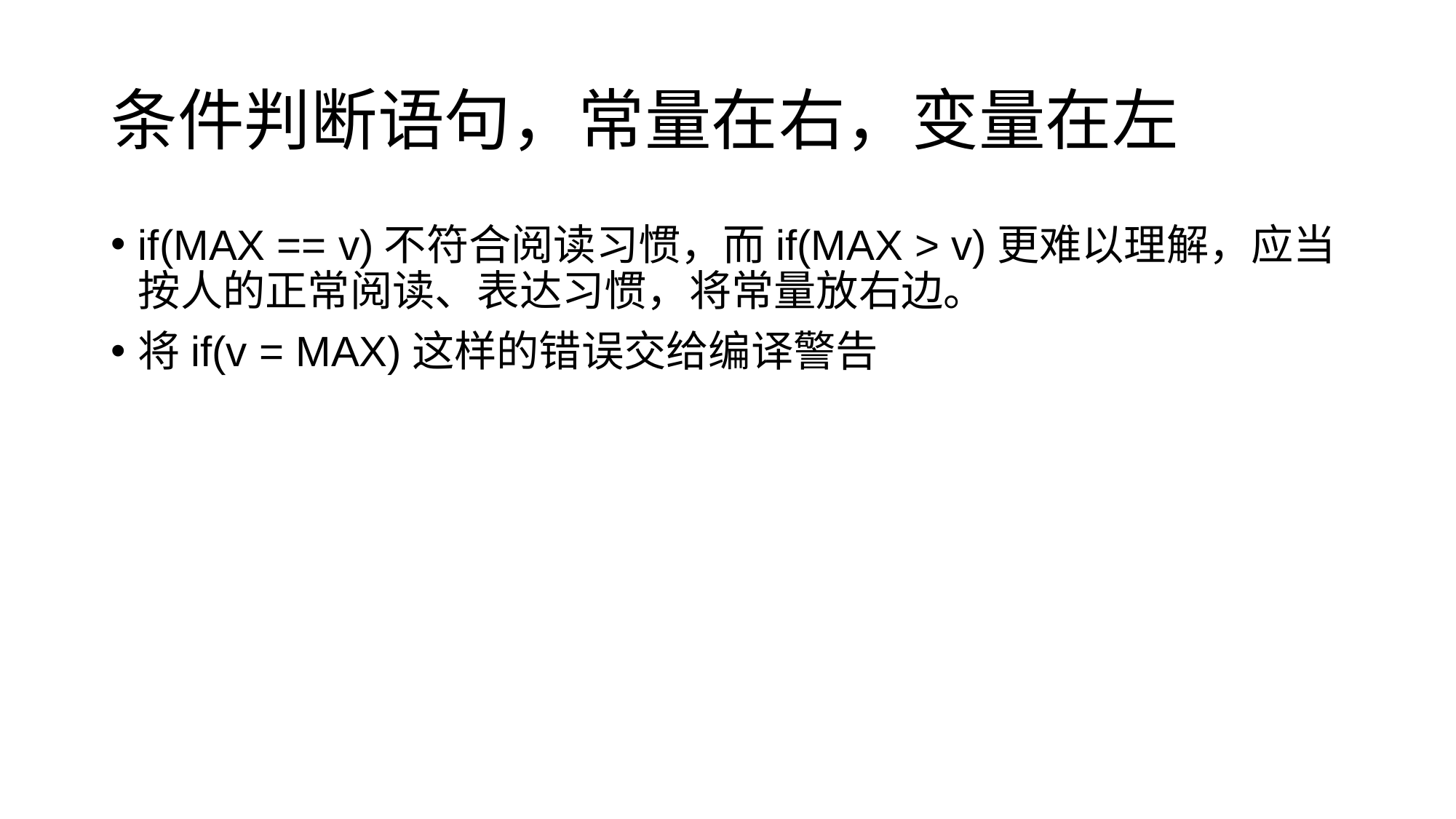

# 条件判断语句，常量在右，变量在左
if(MAX == v)不符合阅读习惯，而if(MAX > v)更难以理解，应当按人的正常阅读、表达习惯，将常量放右边。
将if(v = MAX)这样的错误交给编译警告